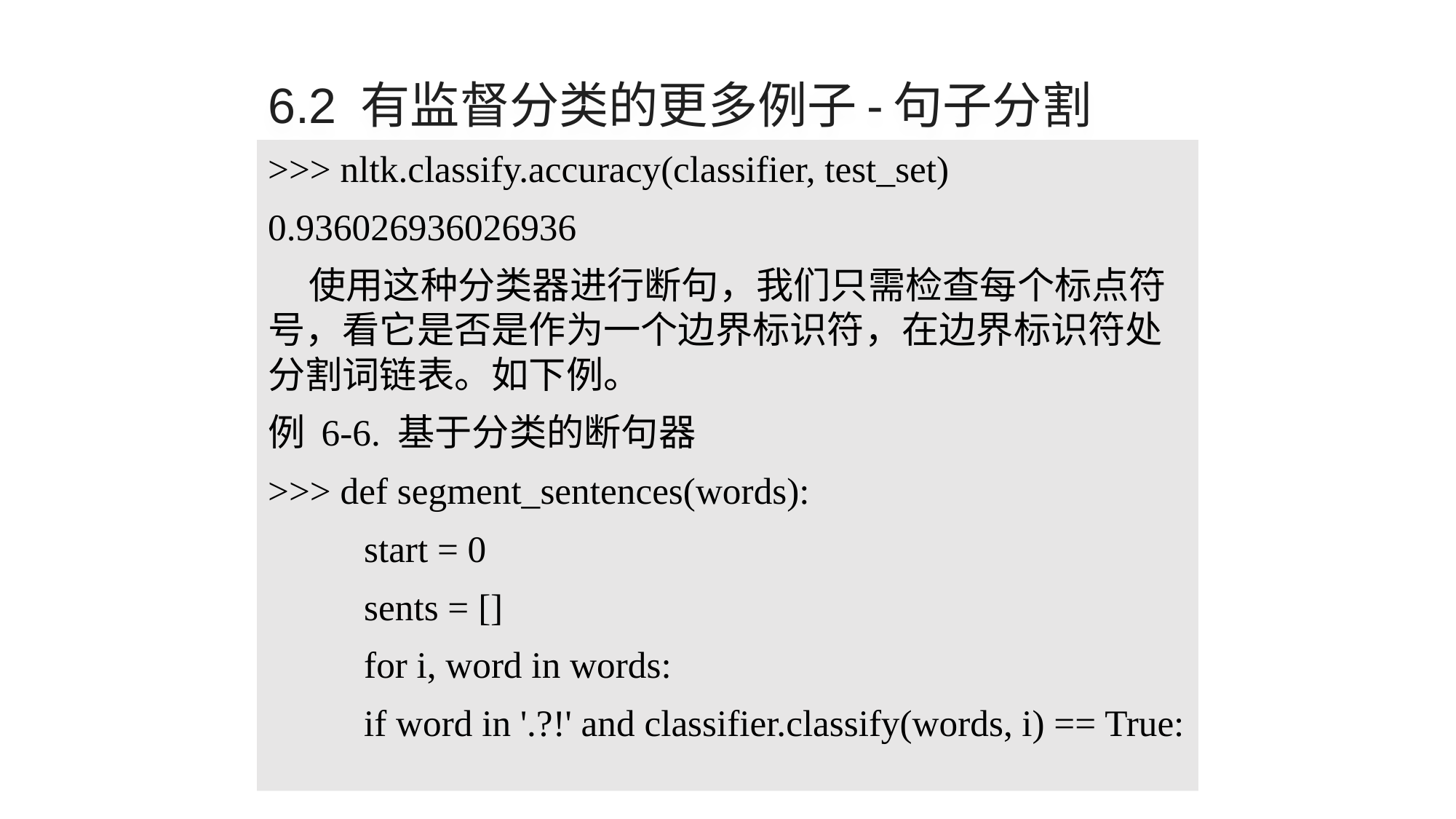

# 6.2 有监督分类的更多例子-句子分割
>>> nltk.classify.accuracy(classifier, test_set)
0.936026936026936
使用这种分类器进行断句，我们只需检查每个标点符号，看它是否是作为一个边界标识符，在边界标识符处分割词链表。如下例。
例 6-6. 基于分类的断句器
>>> def segment_sentences(words):
	start = 0
	sents = []
	for i, word in words:
		if word in '.?!' and classifier.classify(words, i) == True: